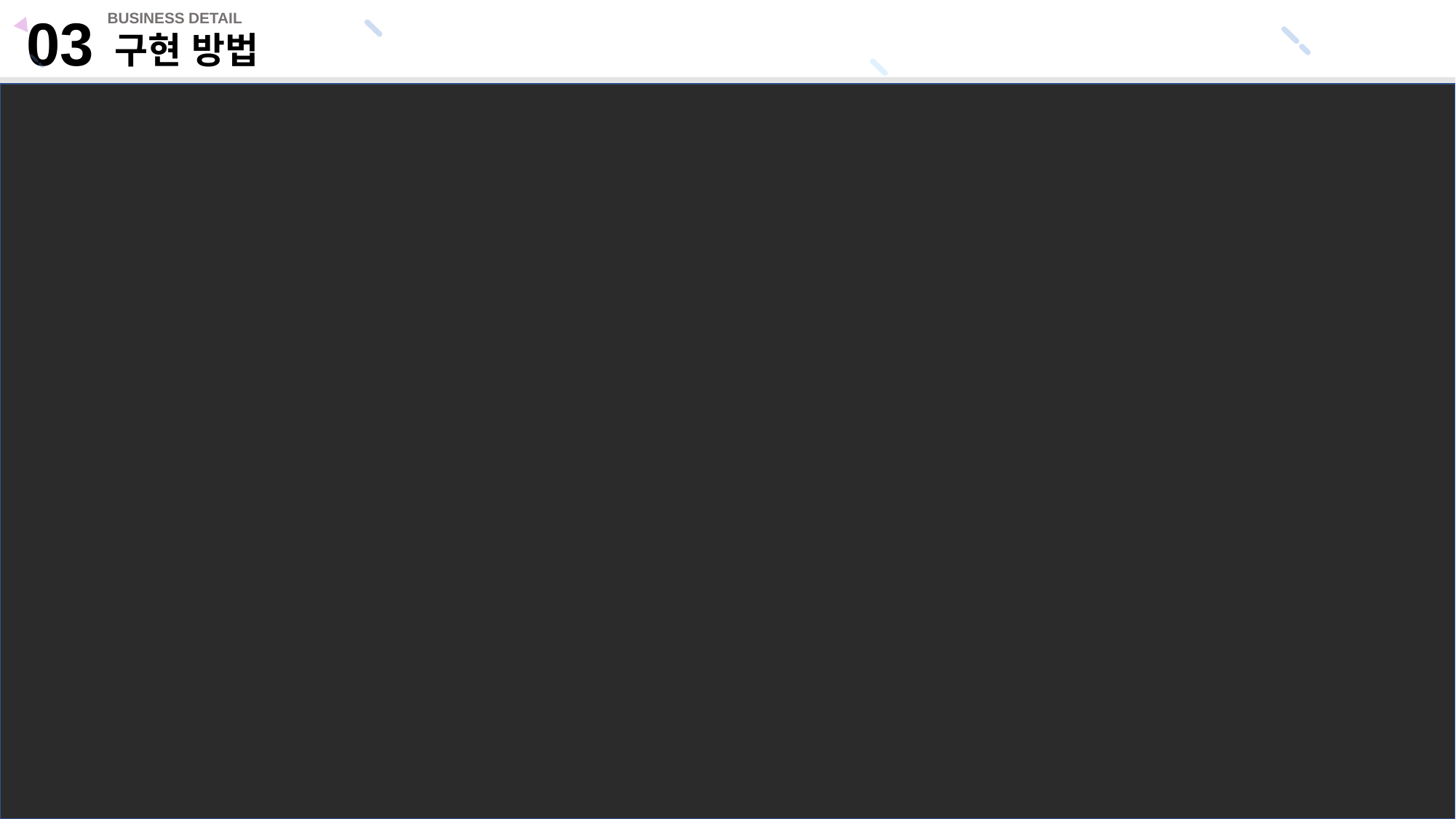

03
BUSINESS DETAIL

구현 방법

각 페이지 구현 방법